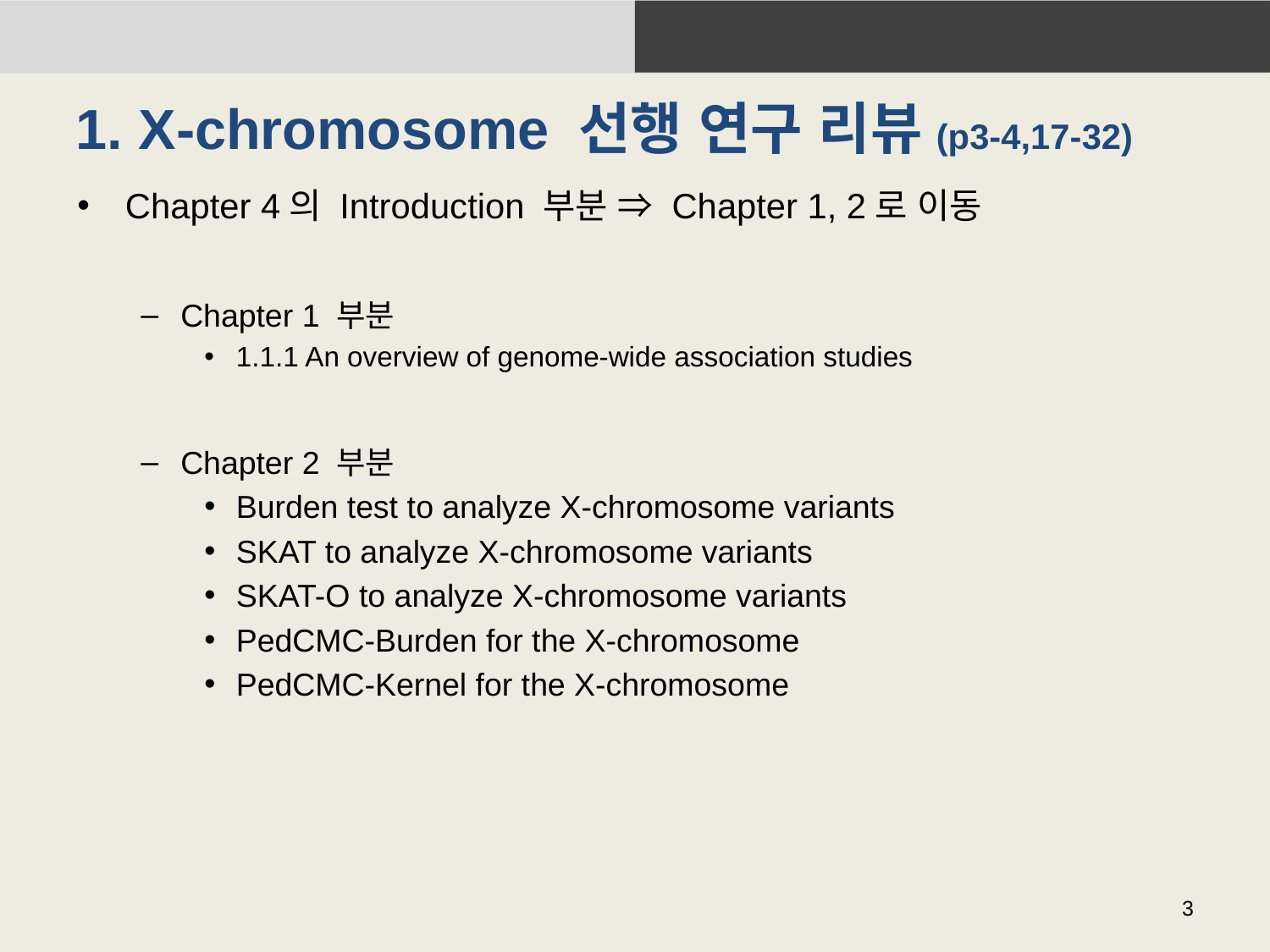

# 1. X-chromosome 선행 연구 리뷰(p3-4,17-32)
Chapter 4의 Introduction 부분 ⇒ Chapter 1, 2로 이동

Chapter 1 부분
1.1.1 An overview of genome-wide association studies

Chapter 2 부분
Burden test to analyze X-chromosome variants
SKAT to analyze X-chromosome variants
SKAT-O to analyze X-chromosome variants
PedCMC-Burden for the X-chromosome
PedCMC-Kernel for the X-chromosome
3